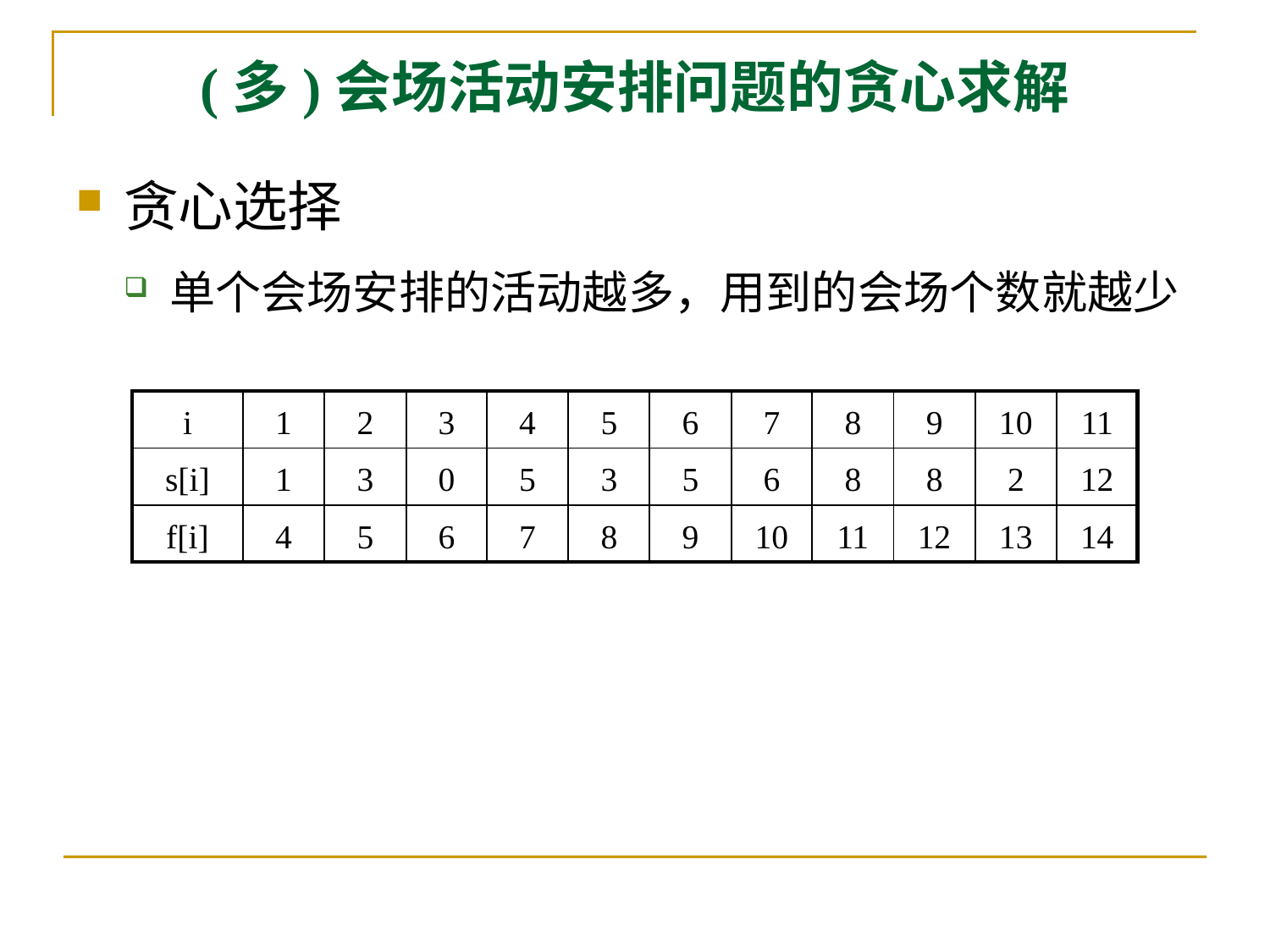

(多)会场活动安排问题的贪心求解
贪心选择
单个会场安排的活动越多，用到的会场个数就越少
| i | 1 | 2 | 3 | 4 | 5 | 6 | 7 | 8 | 9 | 10 | 11 |
| --- | --- | --- | --- | --- | --- | --- | --- | --- | --- | --- | --- |
| s[i] | 1 | 3 | 0 | 5 | 3 | 5 | 6 | 8 | 8 | 2 | 12 |
| f[i] | 4 | 5 | 6 | 7 | 8 | 9 | 10 | 11 | 12 | 13 | 14 |